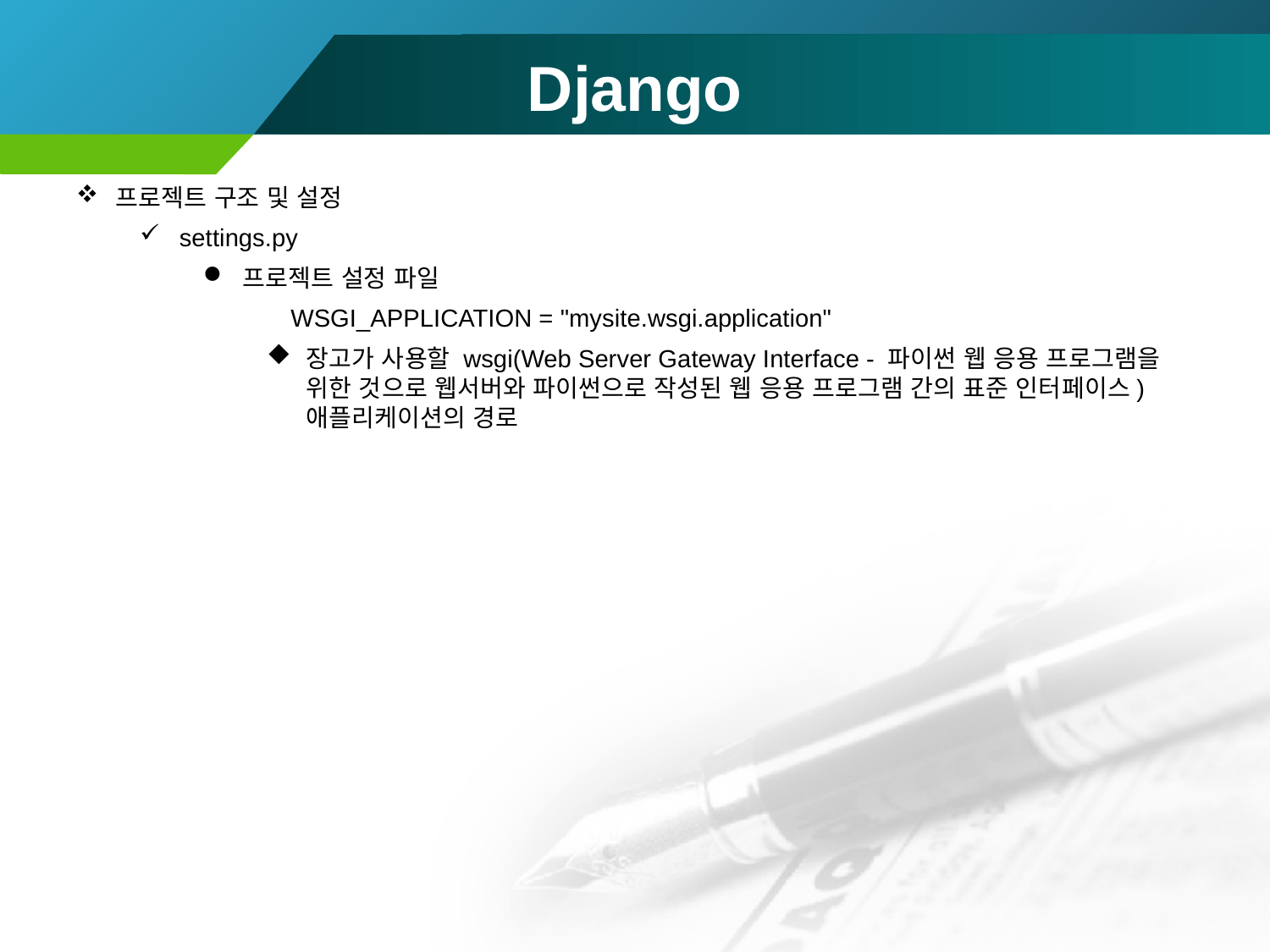

# Django
프로젝트 구조 및 설정
settings.py
프로젝트 설정 파일
WSGI_APPLICATION = "mysite.wsgi.application"
장고가 사용할 wsgi(Web Server Gateway Interface - 파이썬 웹 응용 프로그램을 위한 것으로 웹서버와 파이썬으로 작성된 웹 응용 프로그램 간의 표준 인터페이스) 애플리케이션의 경로